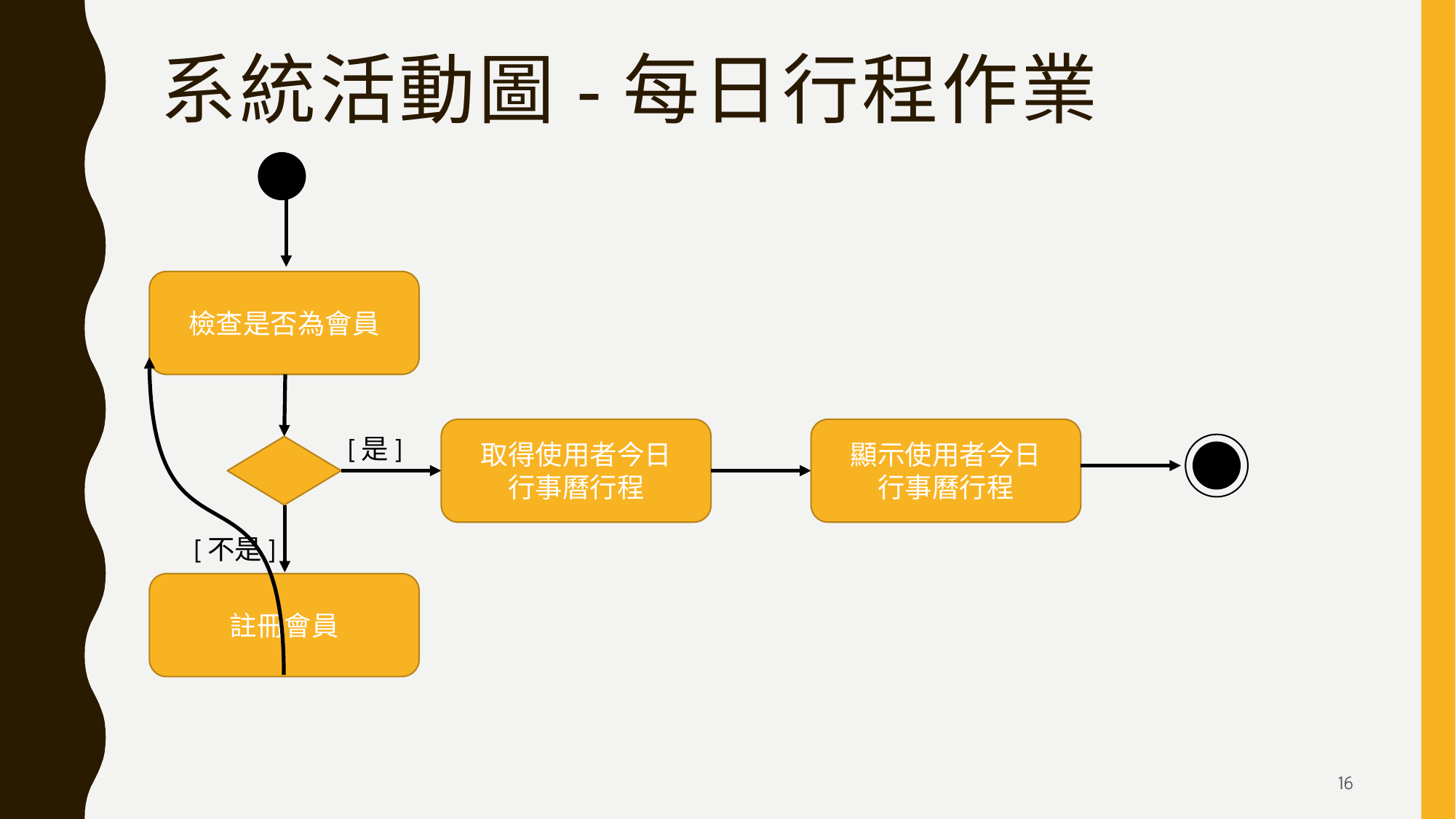

# 系統活動圖-每日行程作業

檢查是否為會員
顯示使用者今日
行事曆行程
取得使用者今日
行事曆行程
[是]

[不是]
註冊會員
16